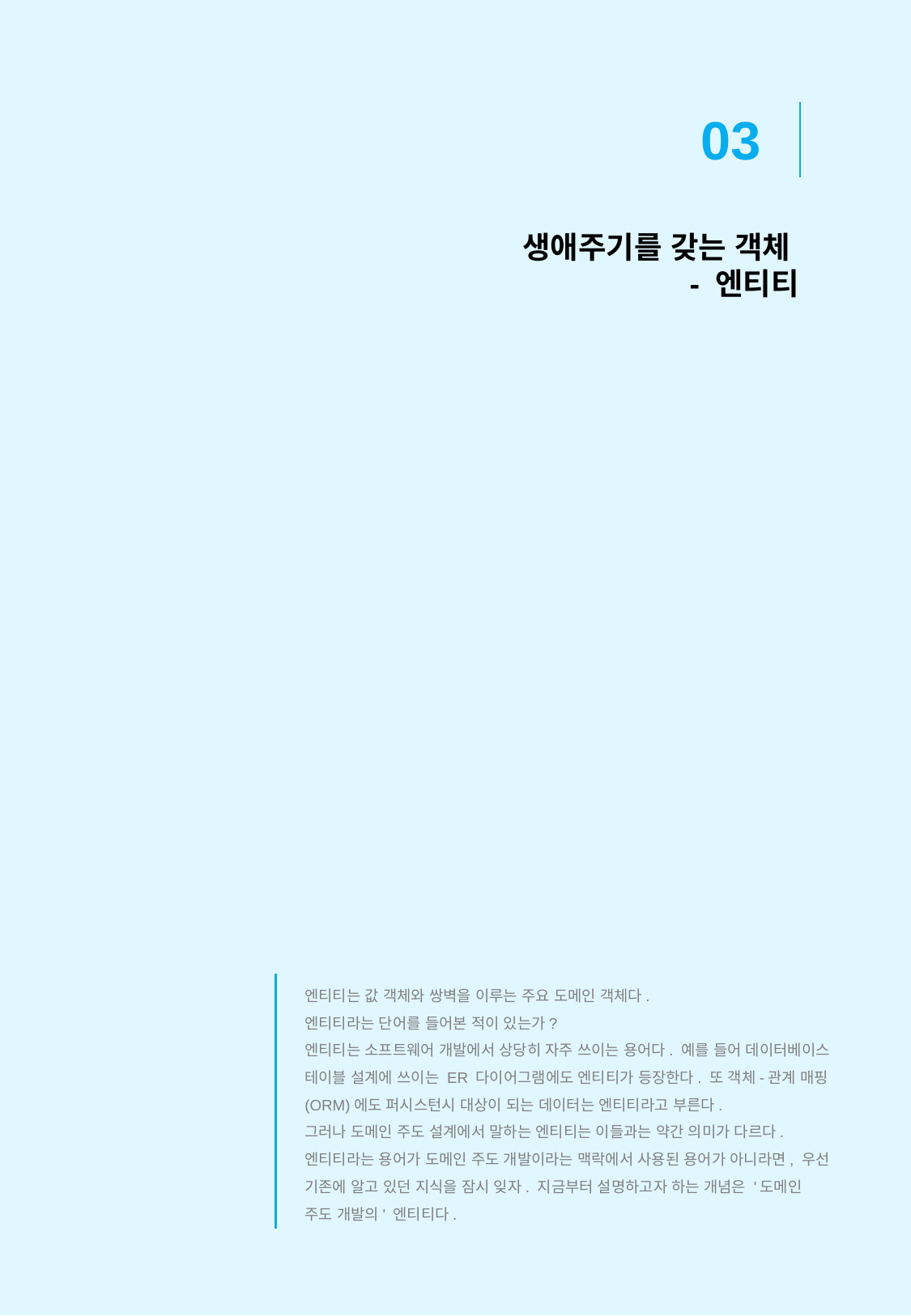

03
생애주기를 갖는 객체
- 엔티티
엔티티는 값 객체와 쌍벽을 이루는 주요 도메인 객체다.
엔티티라는 단어를 들어본 적이 있는가?
엔티티는 소프트웨어 개발에서 상당히 자주 쓰이는 용어다. 예를 들어 데이터베이스 테이블 설계에 쓰이는 ER 다이어그램에도 엔티티가 등장한다. 또 객체-관계 매핑(ORM)에도 퍼시스턴시 대상이 되는 데이터는 엔티티라고 부른다.
그러나 도메인 주도 설계에서 말하는 엔티티는 이들과는 약간 의미가 다르다. 엔티티라는 용어가 도메인 주도 개발이라는 맥락에서 사용된 용어가 아니라면, 우선 기존에 알고 있던 지식을 잠시 잊자. 지금부터 설명하고자 하는 개념은 '도메인 주도 개발의' 엔티티다.